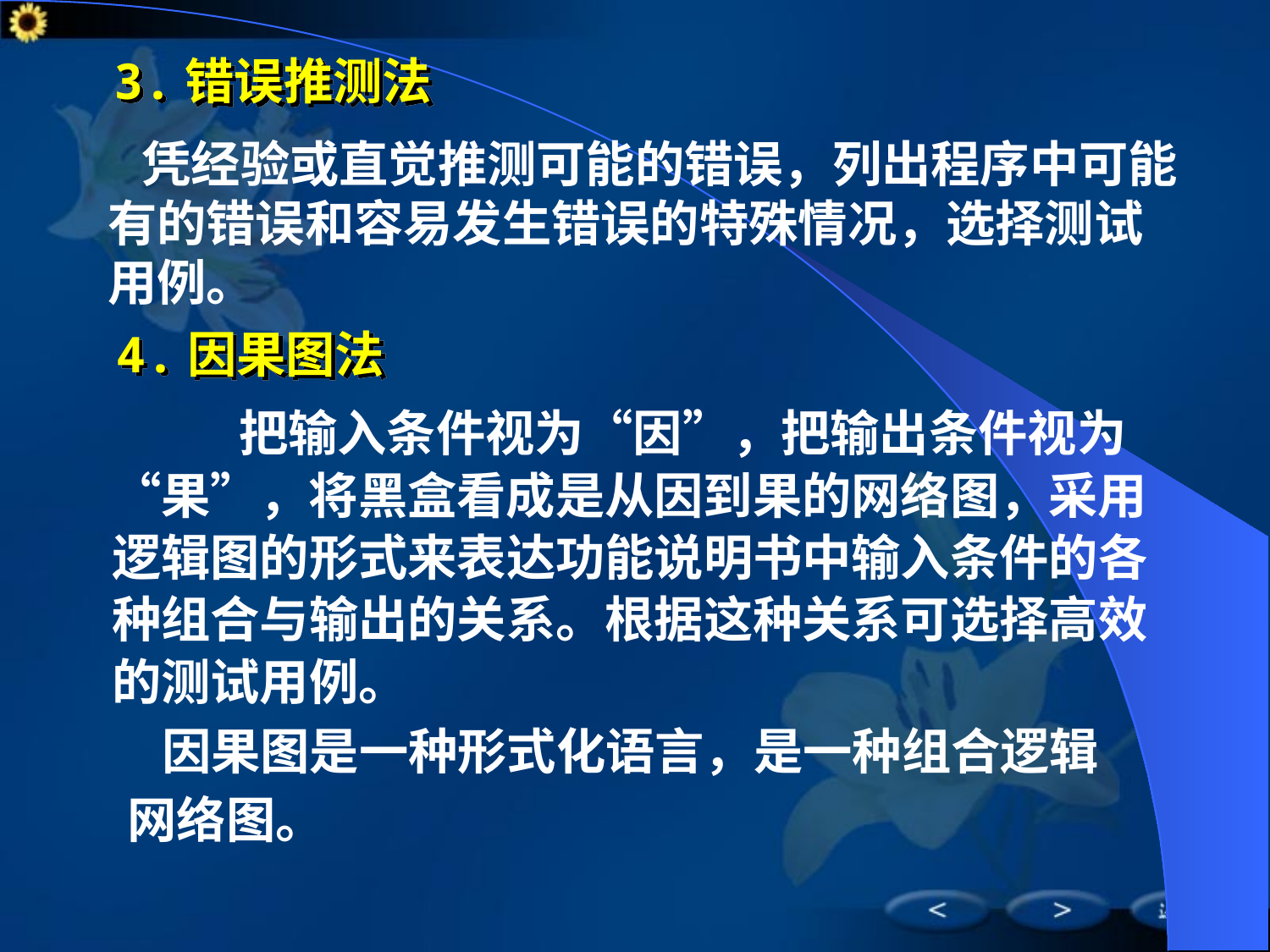

# 3.错误推测法
	  凭经验或直觉推测可能的错误，列出程序中可能有的错误和容易发生错误的特殊情况，选择测试用例。
4.因果图法
		把输入条件视为“因”，把输出条件视为“果”，将黑盒看成是从因到果的网络图，采用逻辑图的形式来表达功能说明书中输入条件的各种组合与输出的关系。根据这种关系可选择高效的测试用例。
  因果图是一种形式化语言，是一种组合逻辑
网络图。